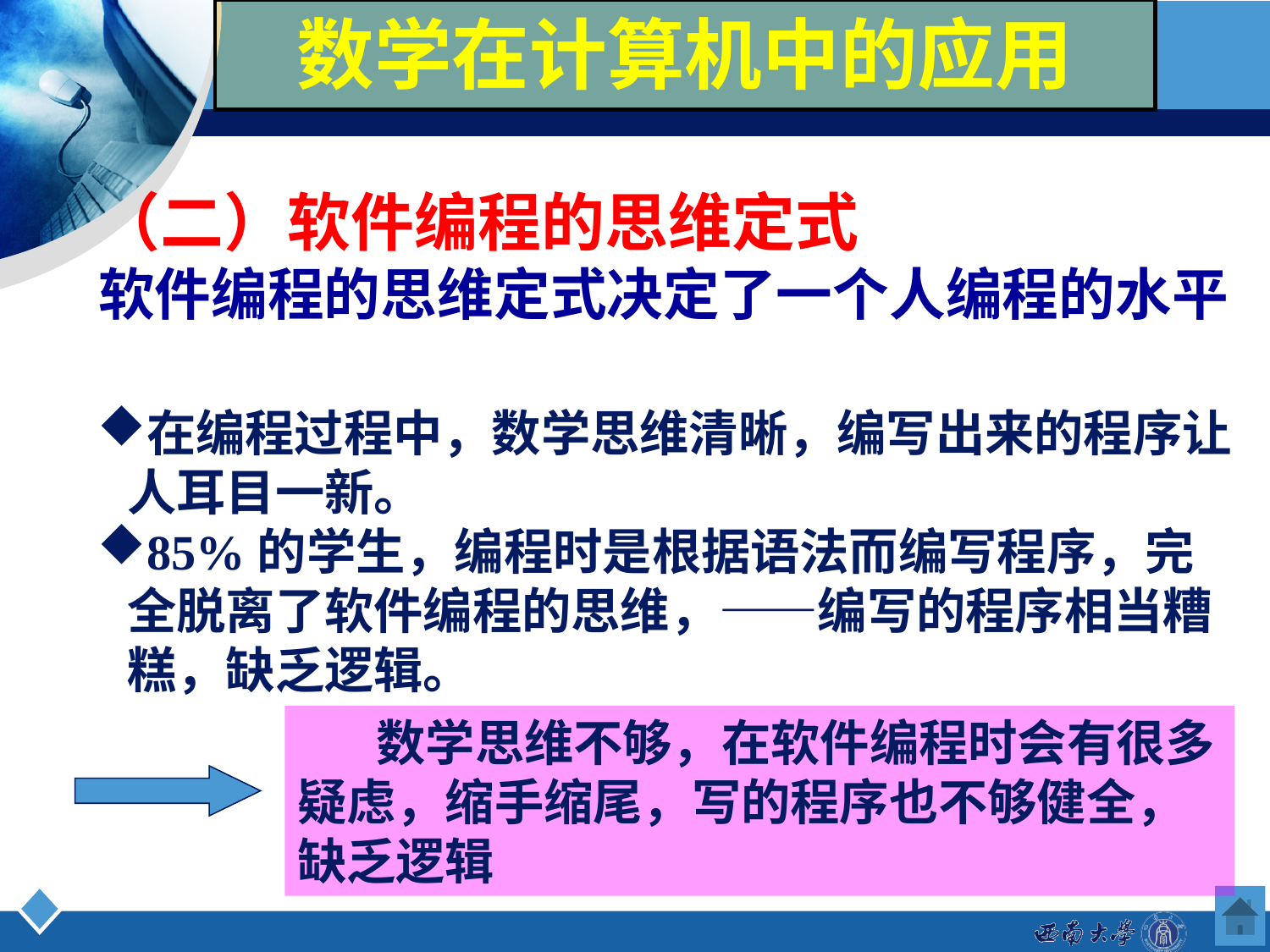

数学在计算机中的应用
（二）软件编程的思维定式
软件编程的思维定式决定了一个人编程的水平
在编程过程中，数学思维清晰，编写出来的程序让人耳目一新。
85%的学生，编程时是根据语法而编写程序，完全脱离了软件编程的思维，——编写的程序相当糟糕，缺乏逻辑。
      数学思维不够，在软件编程时会有很多疑虑，缩手缩尾，写的程序也不够健全，缺乏逻辑